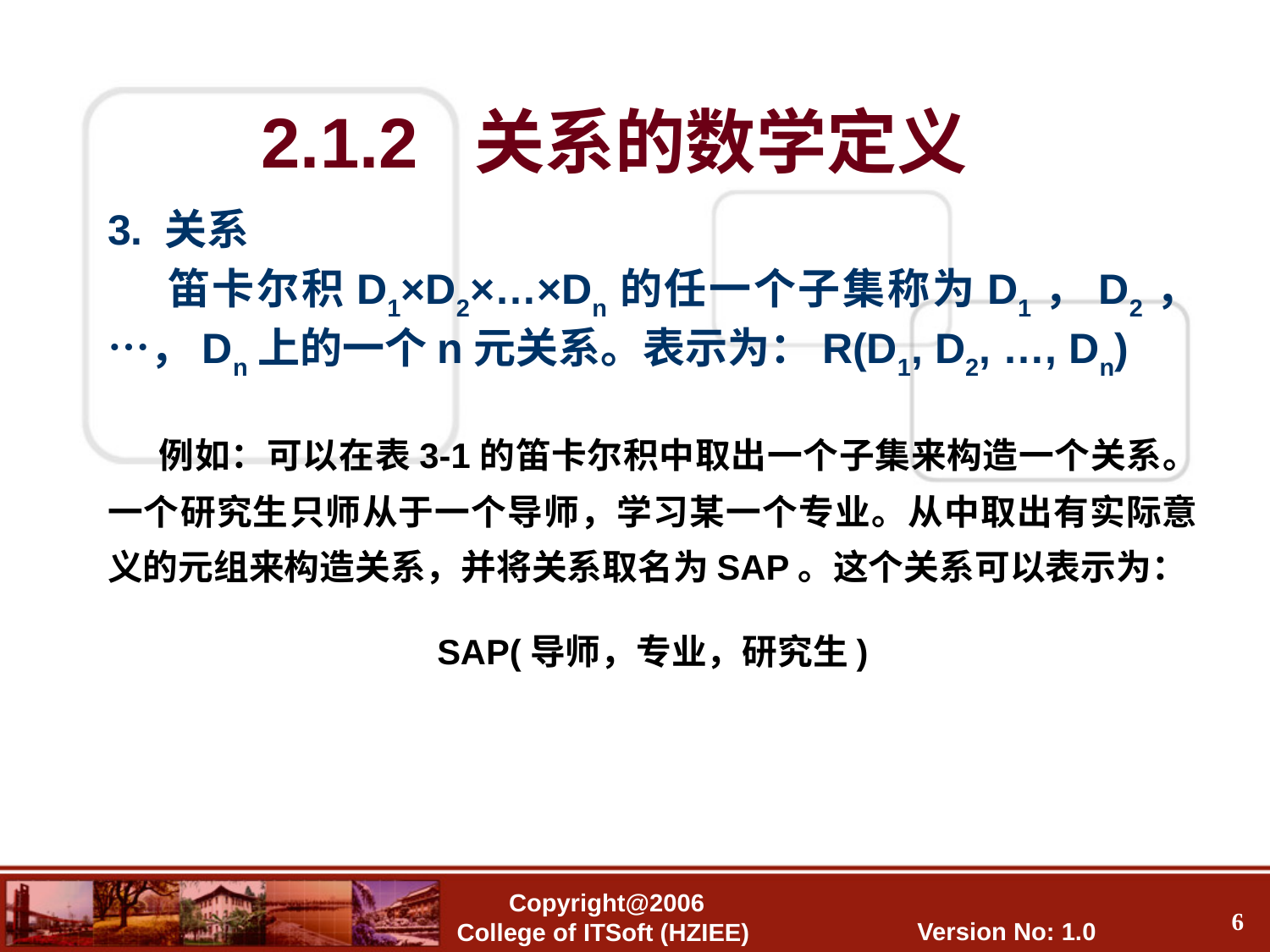

2.1.2  关系的数学定义
3. 关系
    笛卡尔积D1×D2×…×Dn的任一个子集称为D1，D2，…，Dn上的一个n元关系。表示为：R(D1, D2, …, Dn)
    例如：可以在表3-1的笛卡尔积中取出一个子集来构造一个关系。一个研究生只师从于一个导师，学习某一个专业。从中取出有实际意义的元组来构造关系，并将关系取名为SAP。这个关系可以表示为：
SAP(导师，专业，研究生)